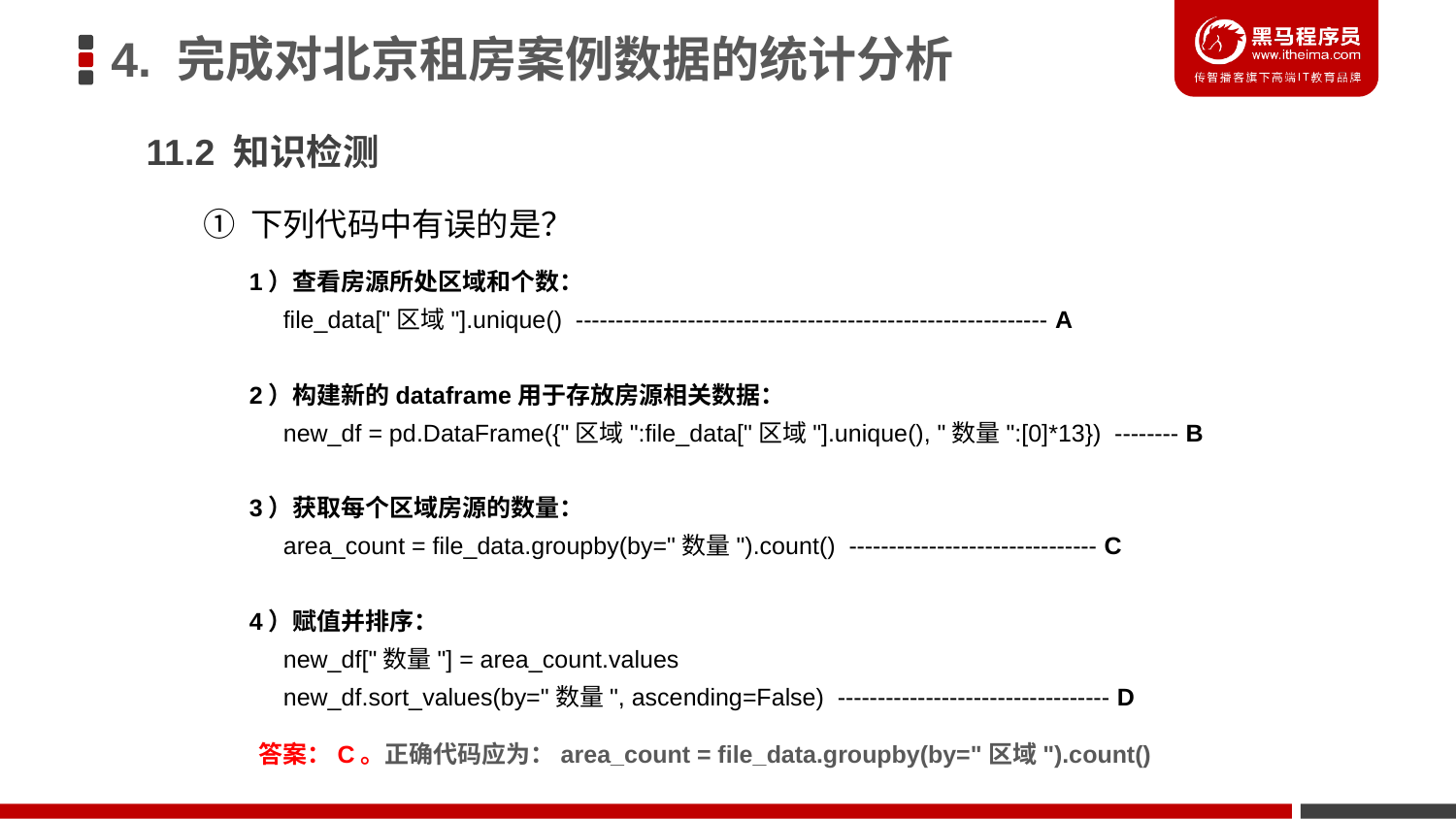

4. 完成对北京租房案例数据的统计分析
11.2 知识检测
① 下列代码中有误的是？
1）查看房源所处区域和个数：
     file_data["区域"].unique()  ----------------------------------------------------------- A

2）构建新的dataframe用于存放房源相关数据：
     new_df = pd.DataFrame({"区域":file_data["区域"].unique(), "数量":[0]*13})  -------- B

3）获取每个区域房源的数量：
     area_count = file_data.groupby(by="数量").count()  ------------------------------- C

4）赋值并排序：
     new_df["数量"] = area_count.values
     new_df.sort_values(by="数量", ascending=False)  ---------------------------------- D
答案：C。正确代码应为：area_count = file_data.groupby(by="区域").count()